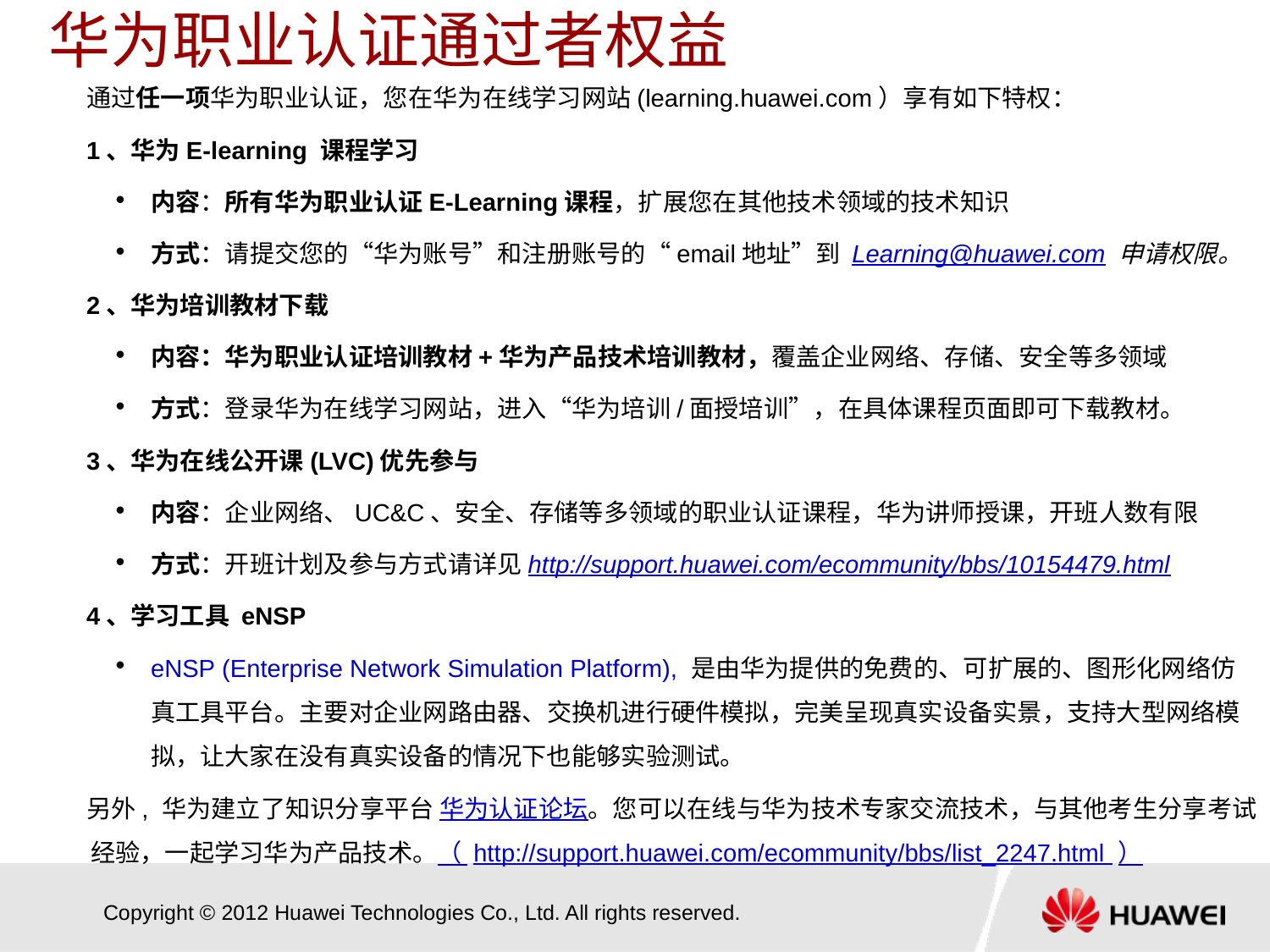

# 华为职业认证通过者权益
通过任一项华为职业认证，您在华为在线学习网站(learning.huawei.com）享有如下特权：
1、华为E-learning 课程学习
内容：所有华为职业认证E-Learning课程，扩展您在其他技术领域的技术知识
方式：请提交您的“华为账号”和注册账号的“email地址”到 Learning@huawei.com 申请权限。
2、华为培训教材下载
内容：华为职业认证培训教材+华为产品技术培训教材，覆盖企业网络、存储、安全等多领域
方式：登录华为在线学习网站，进入“华为培训/面授培训”，在具体课程页面即可下载教材。
3、华为在线公开课(LVC)优先参与
内容：企业网络、UC&C、安全、存储等多领域的职业认证课程，华为讲师授课，开班人数有限
方式：开班计划及参与方式请详见http://support.huawei.com/ecommunity/bbs/10154479.html
4、学习工具 eNSP
eNSP (Enterprise Network Simulation Platform), 是由华为提供的免费的、可扩展的、图形化网络仿真工具平台。主要对企业网路由器、交换机进行硬件模拟，完美呈现真实设备实景，支持大型网络模拟，让大家在没有真实设备的情况下也能够实验测试。
另外, 华为建立了知识分享平台 华为认证论坛。您可以在线与华为技术专家交流技术，与其他考生分享考试经验，一起学习华为产品技术。（ http://support.huawei.com/ecommunity/bbs/list_2247.html ）